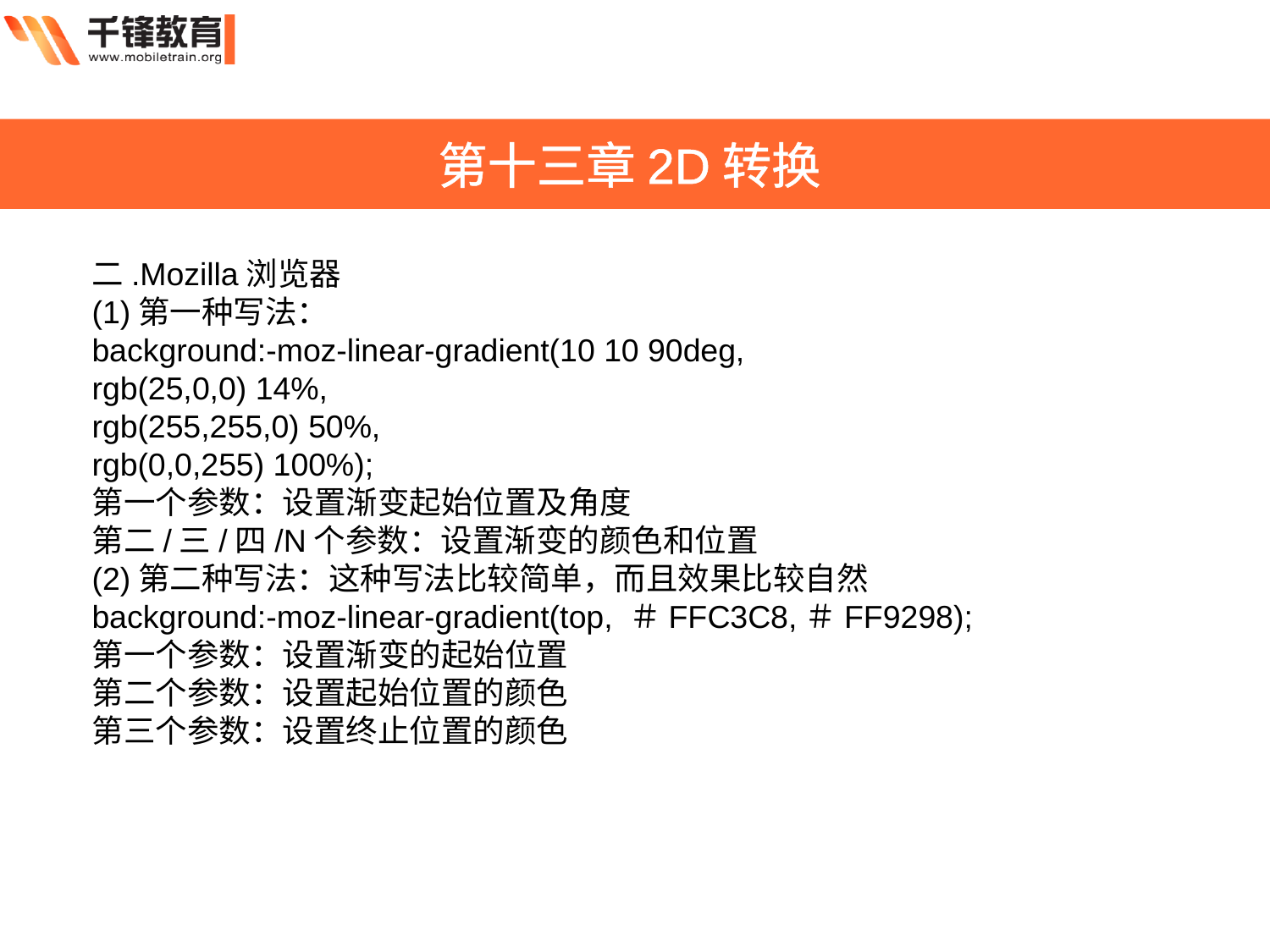

第十三章2D转换
二.Mozilla浏览器
(1)第一种写法：
background:-moz-linear-gradient(10 10 90deg,
rgb(25,0,0) 14%,
rgb(255,255,0) 50%,
rgb(0,0,255) 100%);
第一个参数：设置渐变起始位置及角度
第二/三/四/N个参数：设置渐变的颜色和位置
(2)第二种写法：这种写法比较简单，而且效果比较自然
background:-moz-linear-gradient(top, ＃FFC3C8,＃FF9298);
第一个参数：设置渐变的起始位置
第二个参数：设置起始位置的颜色
第三个参数：设置终止位置的颜色